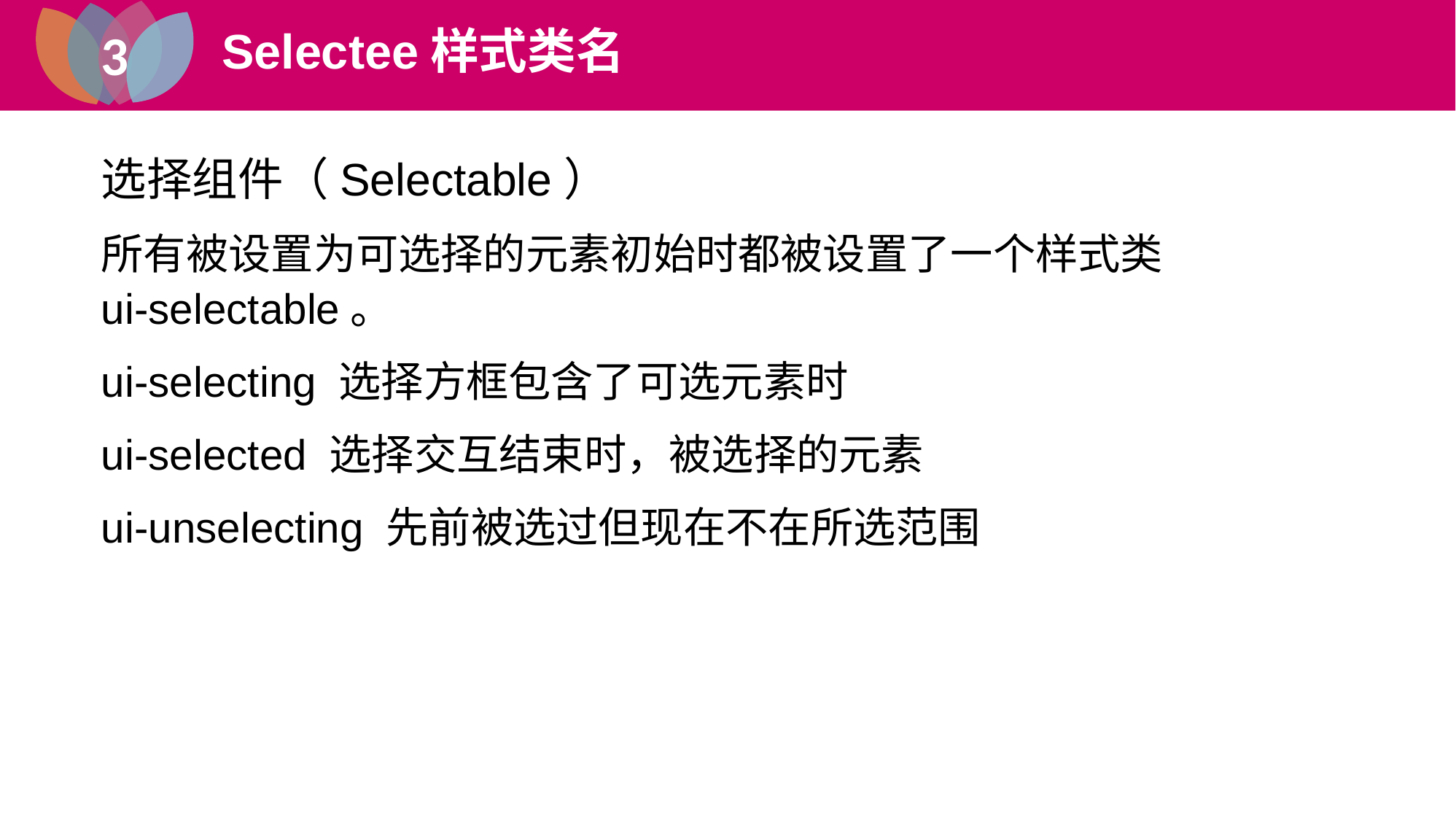

3
Selectee样式类名
1
选择组件（Selectable）
所有被设置为可选择的元素初始时都被设置了一个样式类ui-selectable。
ui-selecting 选择方框包含了可选元素时
ui-selected 选择交互结束时，被选择的元素
ui-unselecting 先前被选过但现在不在所选范围